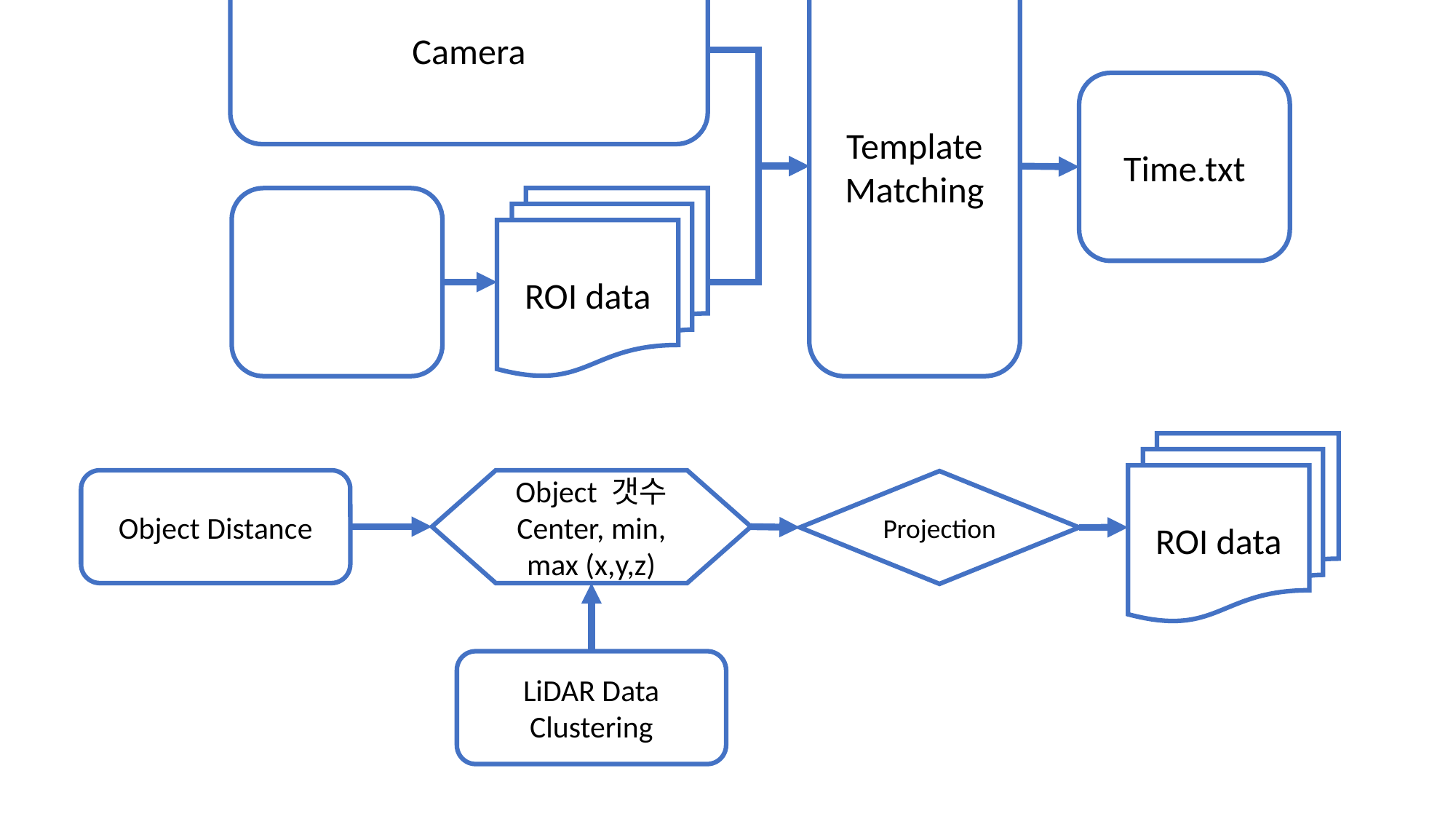

Camera
Template Matching
Time.txt

ROI data
ROI data
Object 갯수
Center, min, max (x,y,z)
Object Distance
Projection
LiDAR Data Clustering